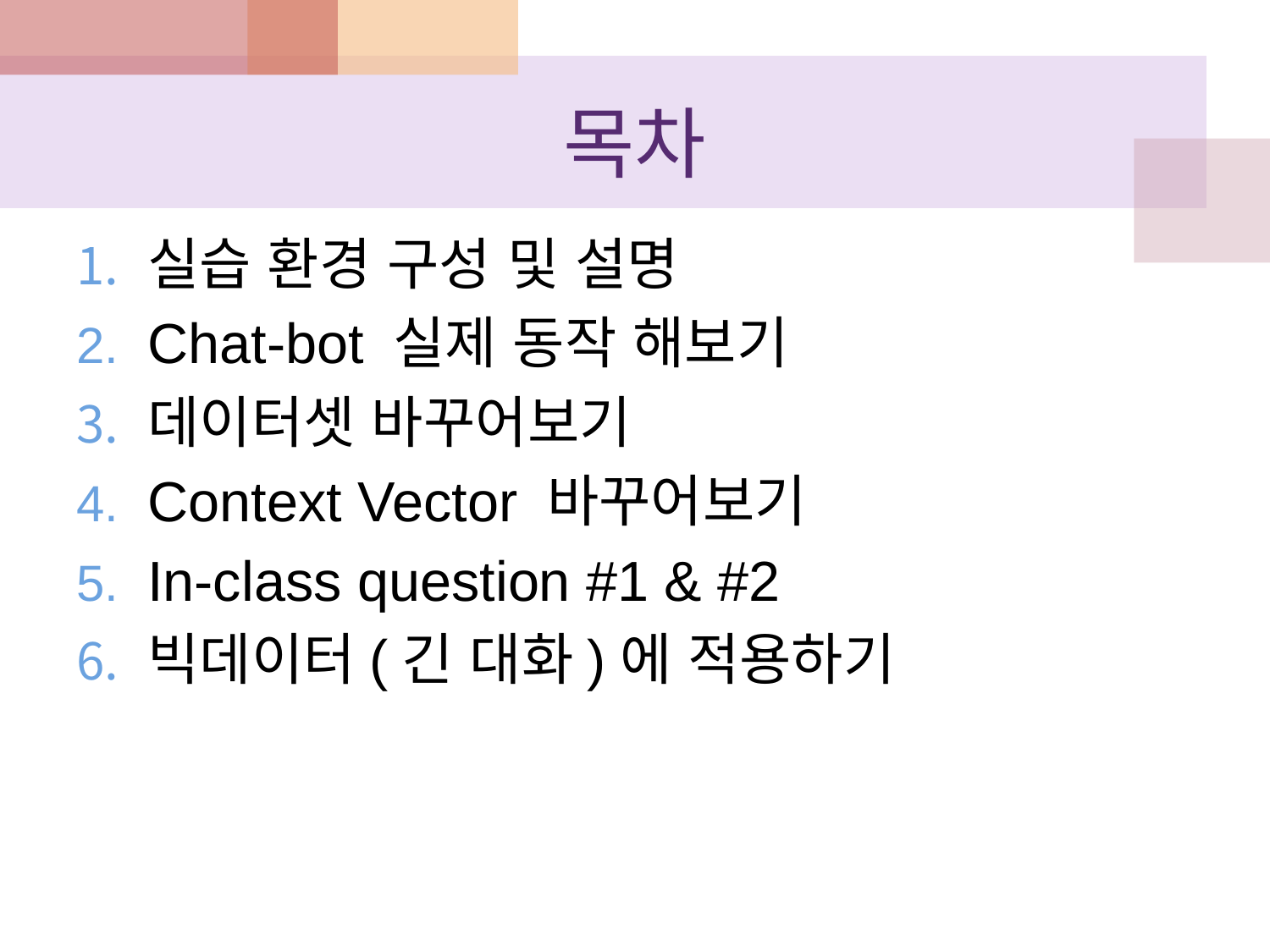

# 목차
실습 환경 구성 및 설명
Chat-bot 실제 동작 해보기
데이터셋 바꾸어보기
Context Vector 바꾸어보기
In-class question #1 & #2
빅데이터(긴 대화)에 적용하기